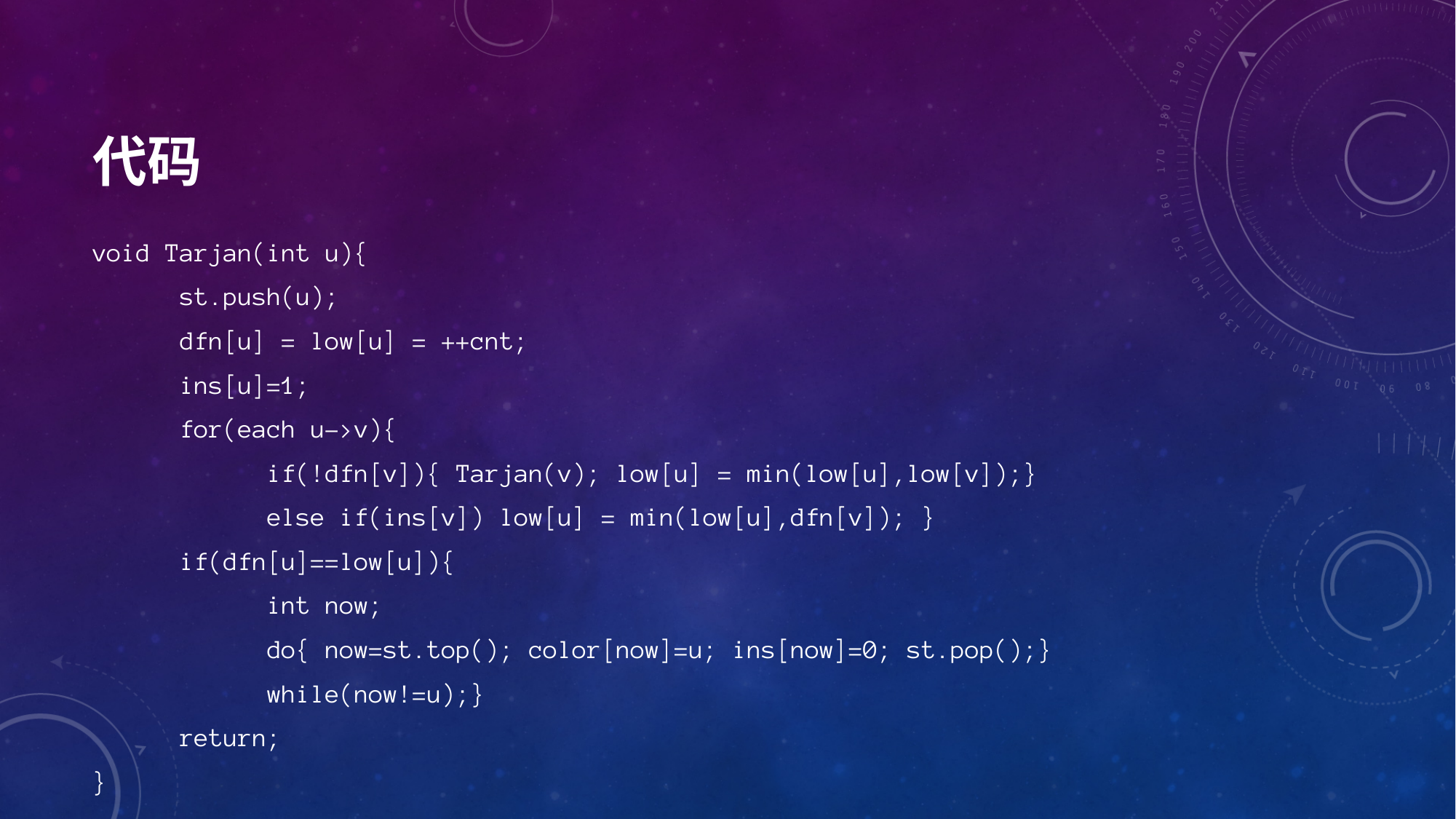

# 代码
void Tarjan(int u){
	st.push(u);
	dfn[u] = low[u] = ++cnt;
	ins[u]=1;
	for(each u->v){
		if(!dfn[v]){ Tarjan(v); low[u] = min(low[u],low[v]);}
		else if(ins[v]) low[u] = min(low[u],dfn[v]); }
	if(dfn[u]==low[u]){
		int now;
		do{ now=st.top(); color[now]=u; ins[now]=0; st.pop();}
		while(now!=u);}
	return;
}